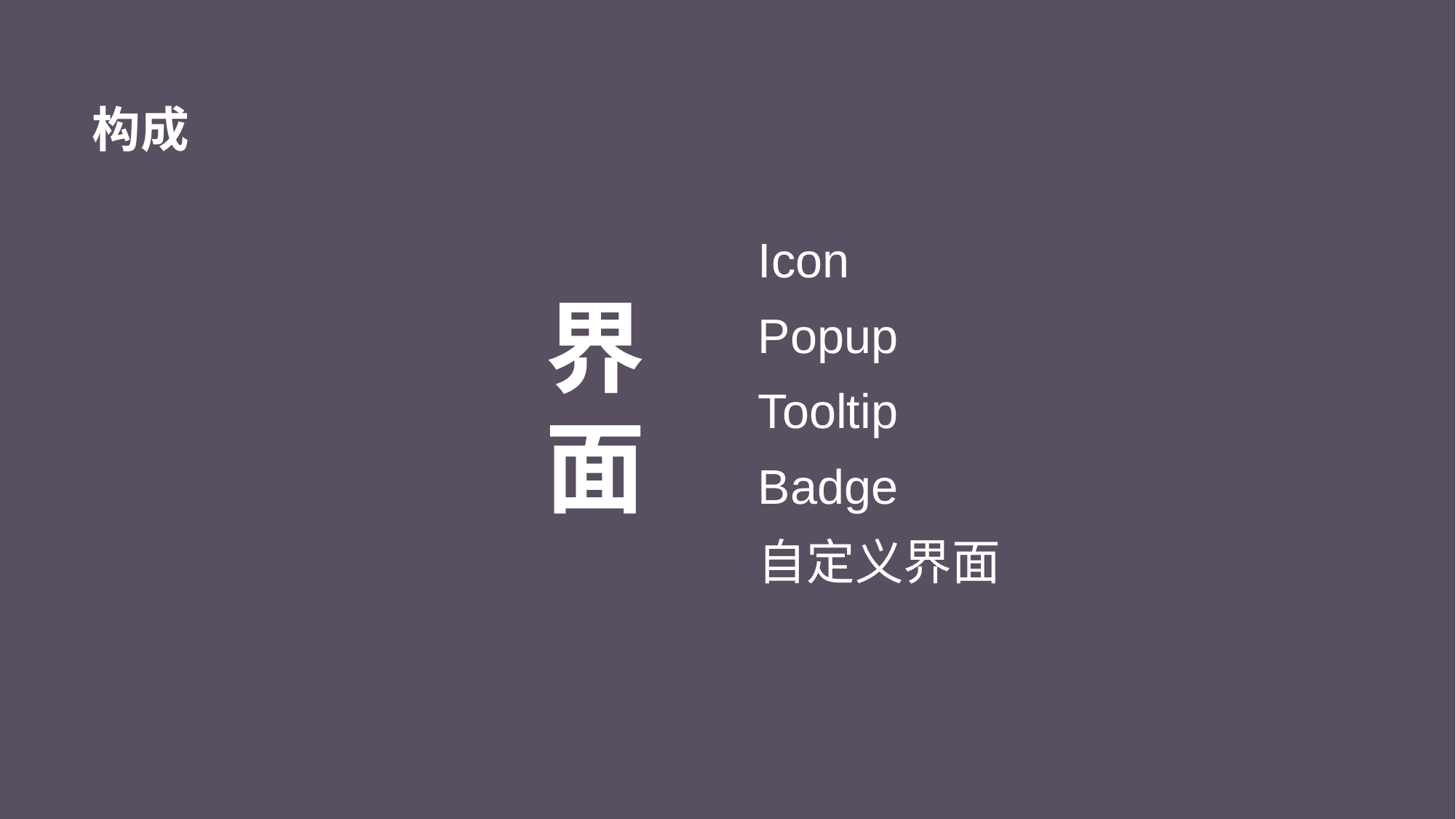

# 构成
Icon
Popup
Tooltip
Badge
自定义界面

界面